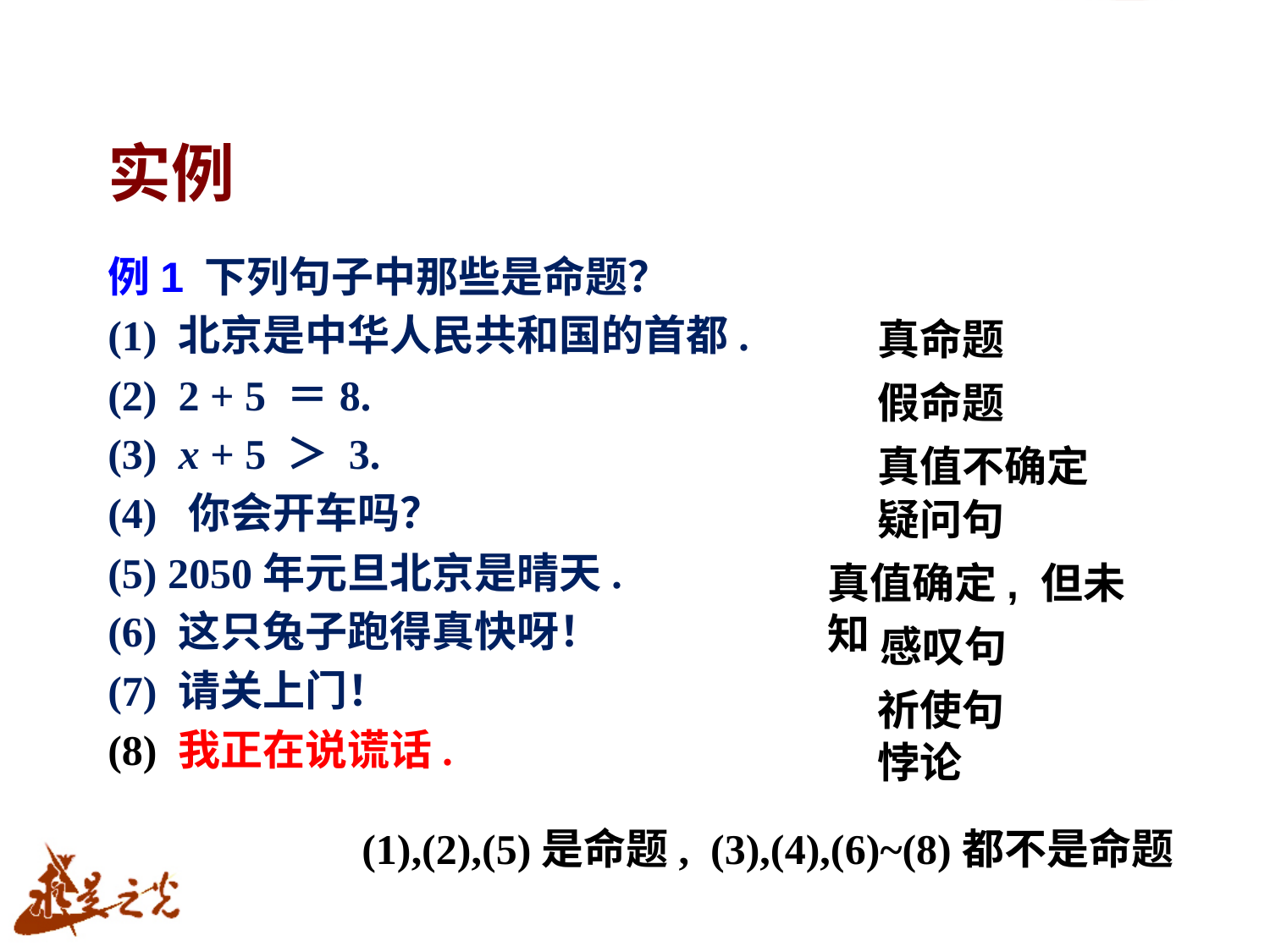

实例
例1 下列句子中那些是命题？
(1) 北京是中华人民共和国的首都.
(2)  2 + 5 ＝8.
(3)  x + 5 ＞ 3.
(4)  你会开车吗？
(5) 2050年元旦北京是晴天.
(6) 这只兔子跑得真快呀！
(7) 请关上门！
(8) 我正在说谎话.
真命题
假命题
真值不确定
疑问句
真值确定, 但未知
感叹句
祈使句
悖论
(1),(2),(5)是命题,  (3),(4),(6)~(8)都不是命题
5